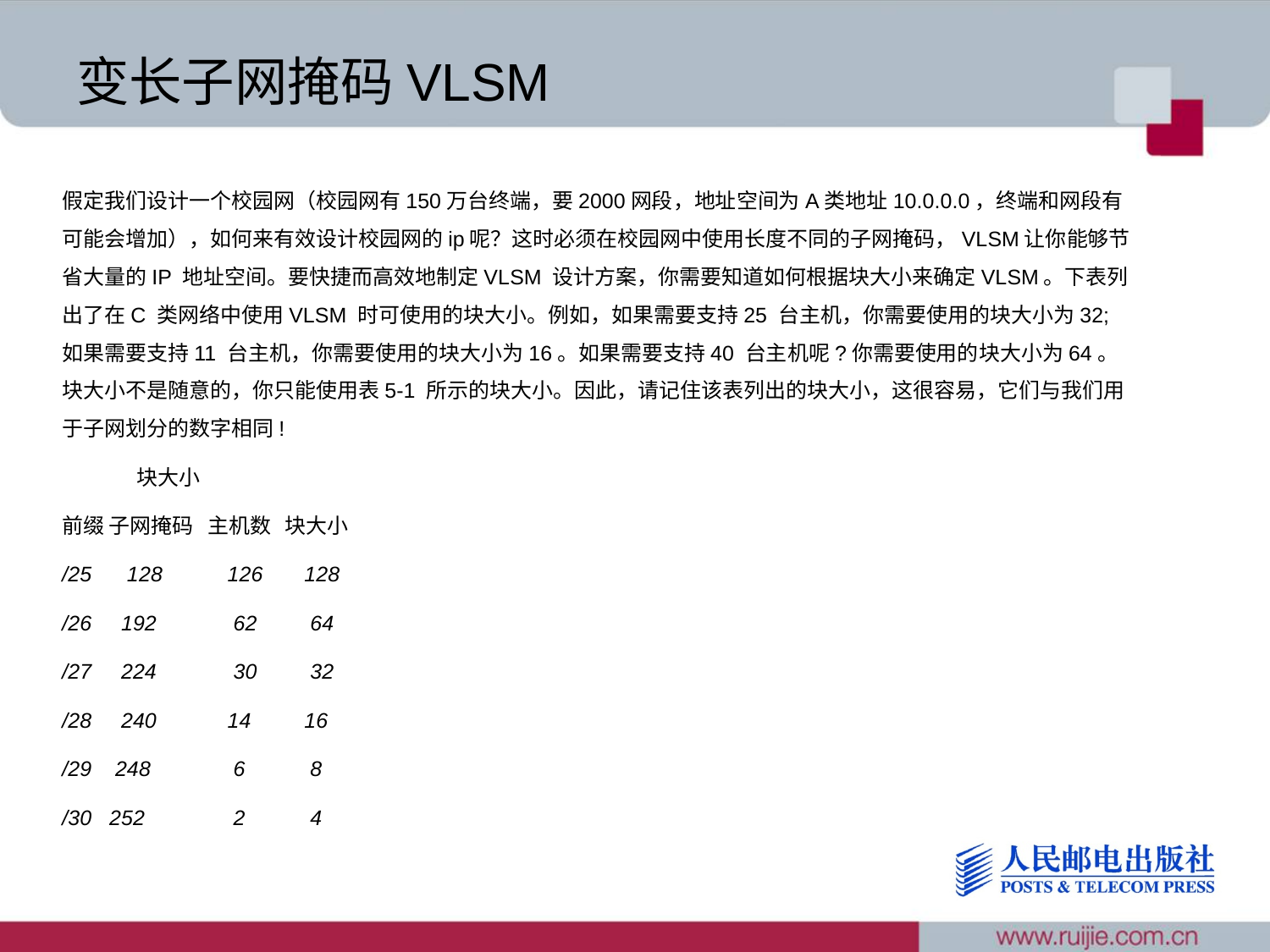

# 变长子网掩码VLSM
假定我们设计一个校园网（校园网有150万台终端，要2000网段，地址空间为A类地址10.0.0.0，终端和网段有可能会增加），如何来有效设计校园网的ip呢？这时必须在校园网中使用长度不同的子网掩码，VLSM让你能够节省大量的IP 地址空间。要快捷而高效地制定VLSM 设计方案，你需要知道如何根据块大小来确定VLSM。下表列出了在C 类网络中使用VLSM 时可使用的块大小。例如，如果需要支持25 台主机，你需要使用的块大小为32; 如果需要支持11 台主机，你需要使用的块大小为16。如果需要支持40 台主机呢?你需要使用的块大小为64。块大小不是随意的，你只能使用表5-1 所示的块大小。因此，请记住该表列出的块大小，这很容易，它们与我们用于子网划分的数字相同!
               块大小
前缀 子网掩码   主机数   块大小
/25      128           126       128
/26     192             62         64
/27     224             30         32
/28     240            14         16
/29    248              6           8
/30   252               2           4